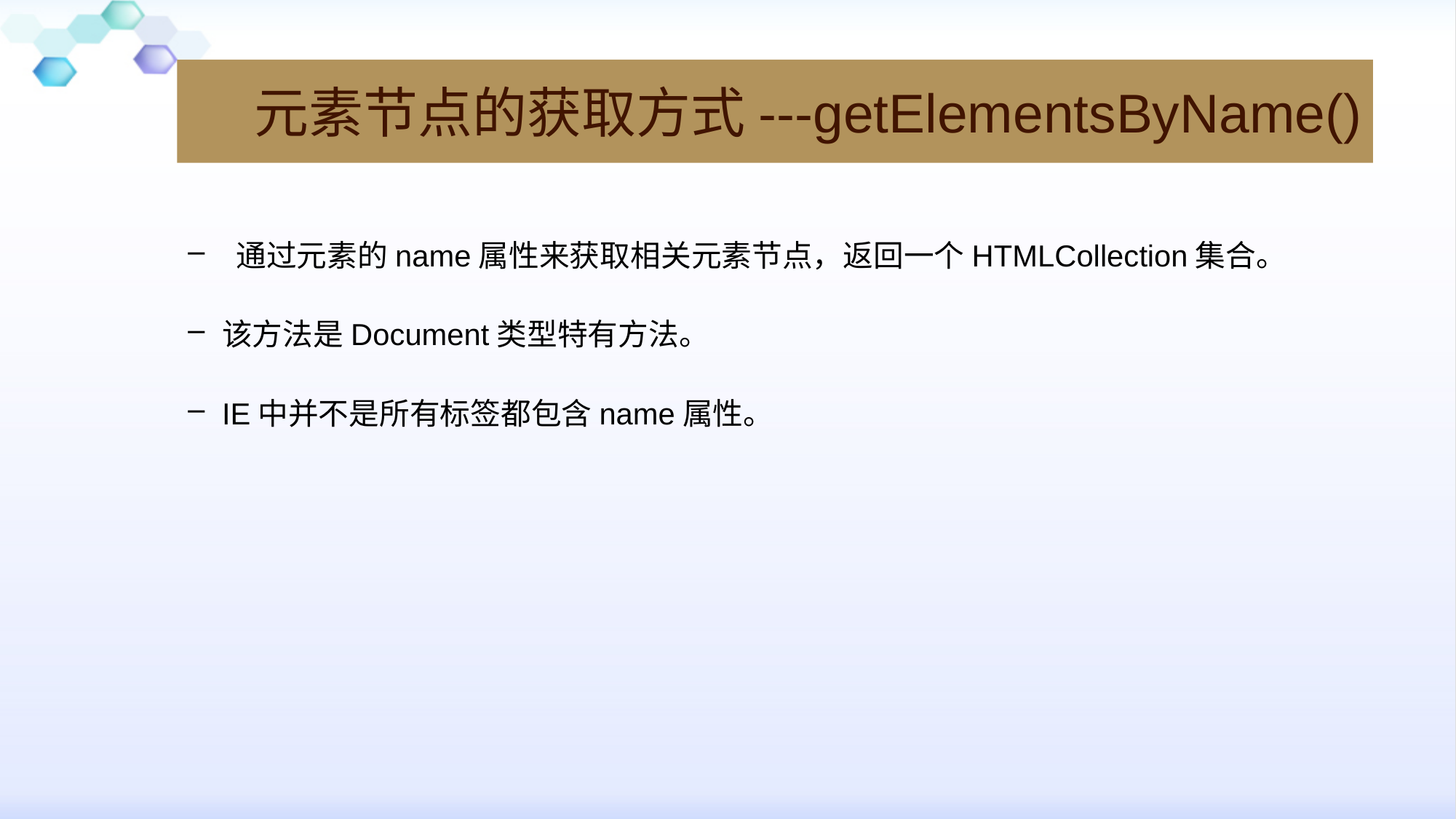

# 元素节点的获取方式---getElementsByName()
 通过元素的name属性来获取相关元素节点，返回一个HTMLCollection集合。
该方法是Document类型特有方法。
IE中并不是所有标签都包含name属性。